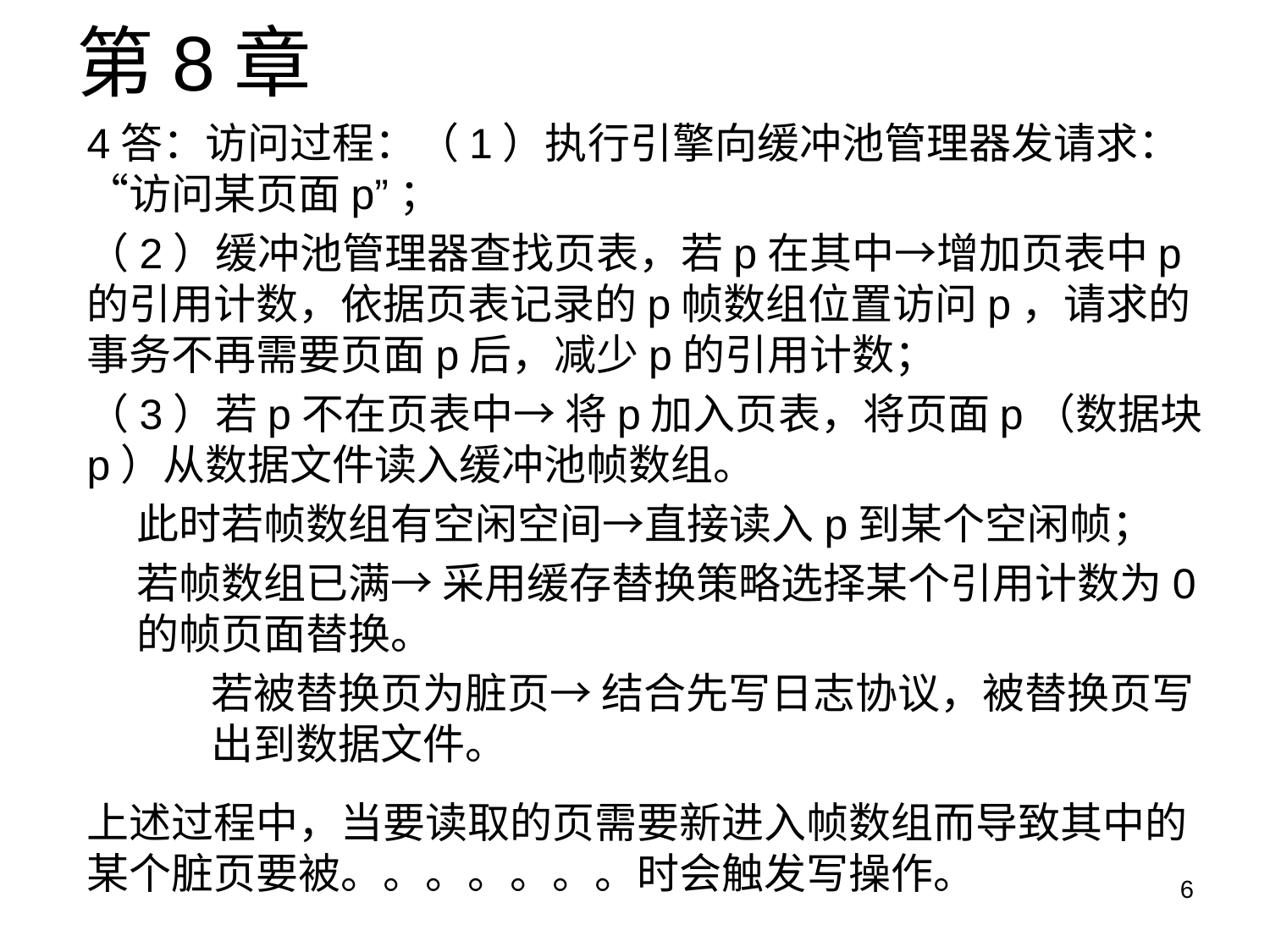

# 第8章
4答：访问过程：（1）执行引擎向缓冲池管理器发请求：“访问某页面p”；
（2）缓冲池管理器查找页表，若p在其中→增加页表中p的引用计数，依据页表记录的p帧数组位置访问p，请求的事务不再需要页面p后，减少p的引用计数；
（3）若p不在页表中→ 将p加入页表，将页面p（数据块p）从数据文件读入缓冲池帧数组。
此时若帧数组有空闲空间→直接读入p到某个空闲帧；
若帧数组已满→ 采用缓存替换策略选择某个引用计数为0的帧页面替换。
若被替换页为脏页→ 结合先写日志协议，被替换页写出到数据文件。

上述过程中，当要读取的页需要新进入帧数组而导致其中的某个脏页要被。。。。。。。时会触发写操作。
6